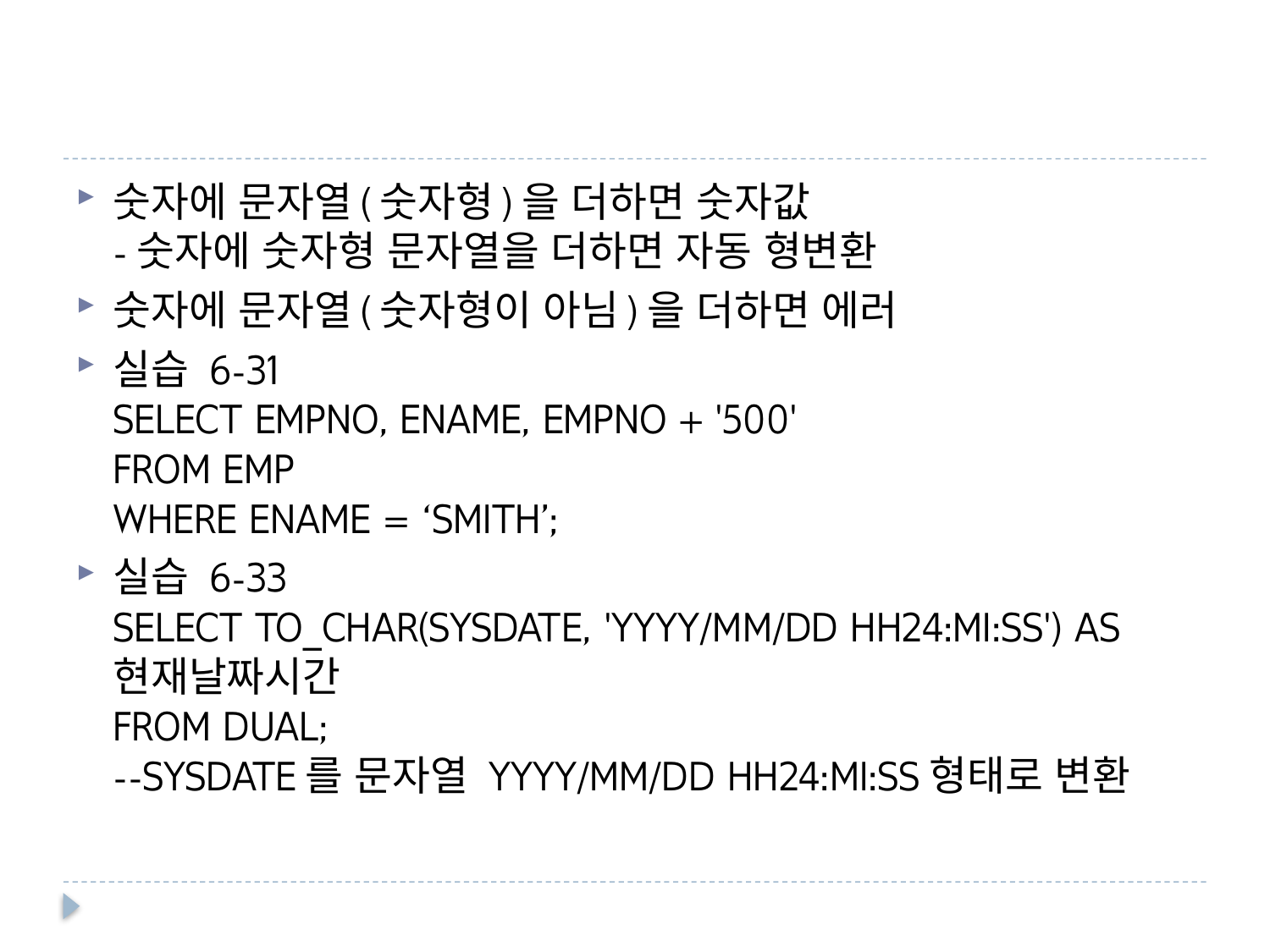

#
숫자에 문자열(숫자형)을 더하면 숫자값
-숫자에 숫자형 문자열을 더하면 자동 형변환
숫자에 문자열(숫자형이 아님)을 더하면 에러
실습 6-31
SELECT EMPNO, ENAME, EMPNO + '500'
FROM EMP
WHERE ENAME = ‘SMITH’;
실습 6-33
SELECT TO_CHAR(SYSDATE, 'YYYY/MM/DD HH24:MI:SS') AS 현재날짜시간
FROM DUAL;
--SYSDATE를 문자열 YYYY/MM/DD HH24:MI:SS형태로 변환